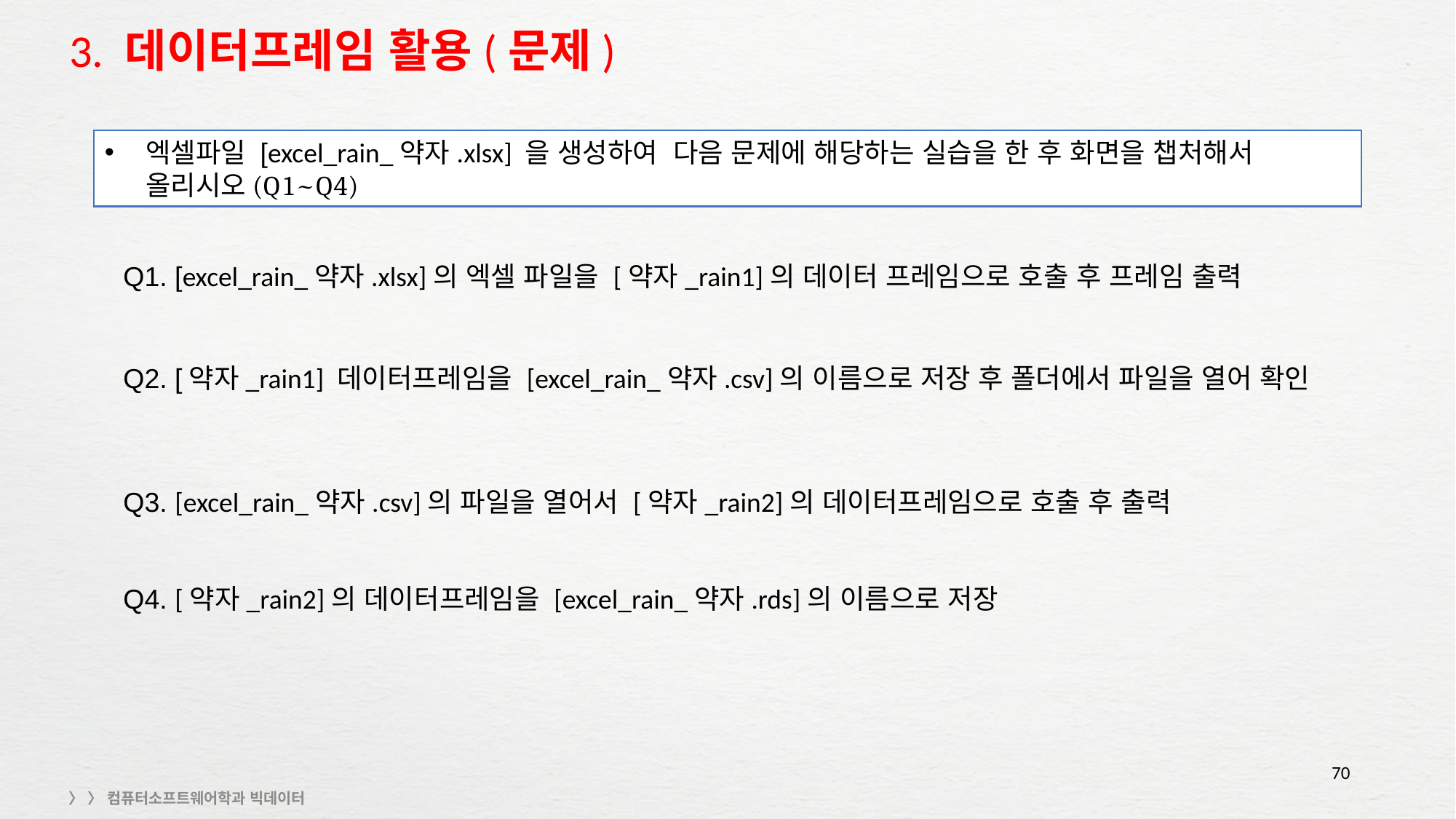

# 3. 데이터프레임 활용(문제)
엑셀파일 [excel_rain_약자.xlsx] 을 생성하여  다음 문제에 해당하는 실습을 한 후 화면을 챕처해서 올리시오(Q1~Q4)
Q1. [excel_rain_약자.xlsx]의 엑셀 파일을 [약자_rain1]의 데이터 프레임으로 호출 후 프레임 출력
Q2. [약자_rain1] 데이터프레임을 [excel_rain_약자.csv]의 이름으로 저장 후 폴더에서 파일을 열어 확인
Q3. [excel_rain_약자.csv]의 파일을 열어서 [약자_rain2]의 데이터프레임으로 호출 후 출력
Q4. [약자_rain2]의 데이터프레임을 [excel_rain_약자.rds]의 이름으로 저장
70
〉 〉 컴퓨터소프트웨어학과 빅데이터